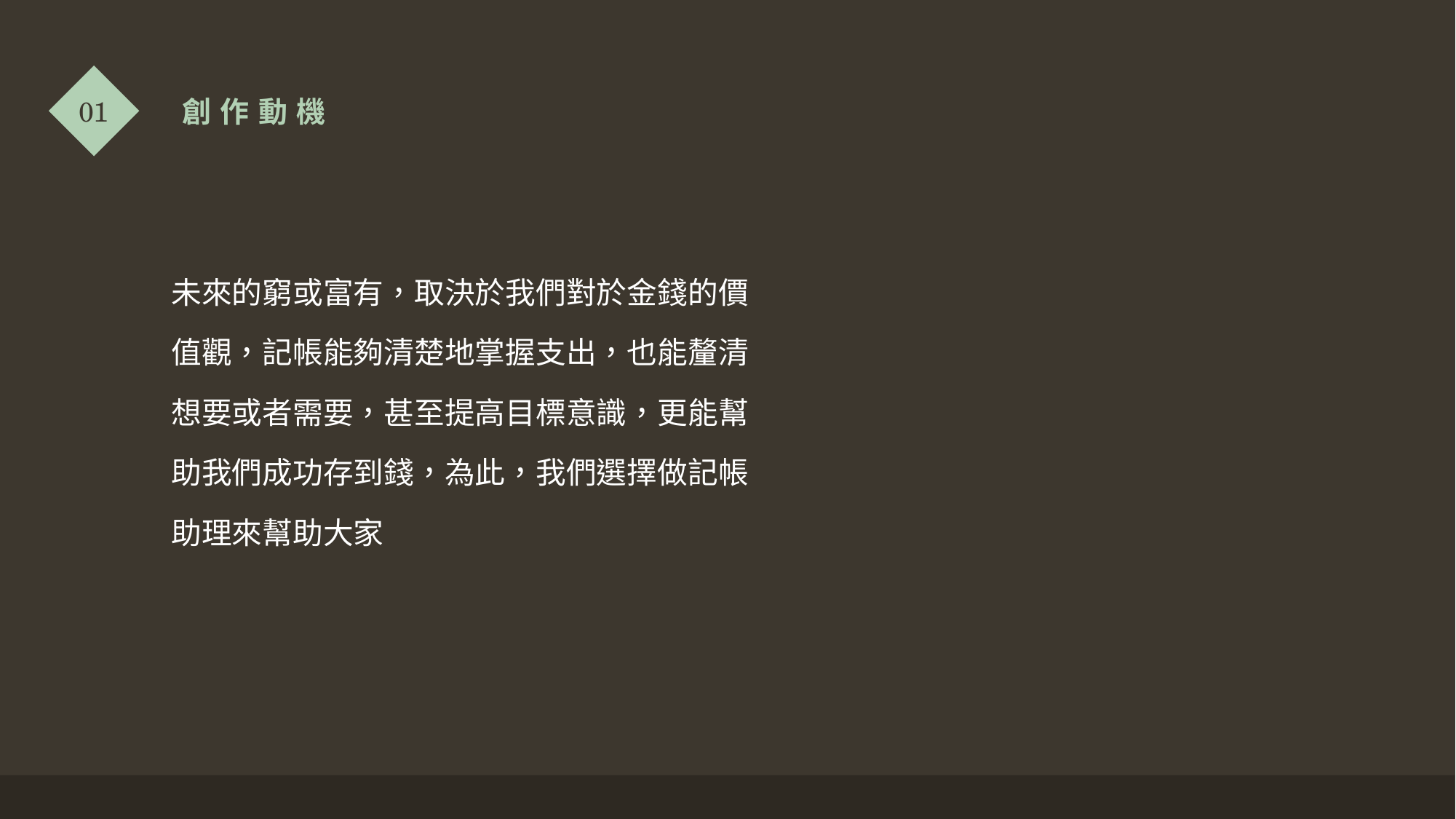

01
創作動機
未來的窮或富有，取決於我們對於金錢的價
值觀，記帳能夠清楚地掌握支出，也能釐清
想要或者需要，甚至提高目標意識，更能幫
助我們成功存到錢，為此，我們選擇做記帳
助理來幫助大家